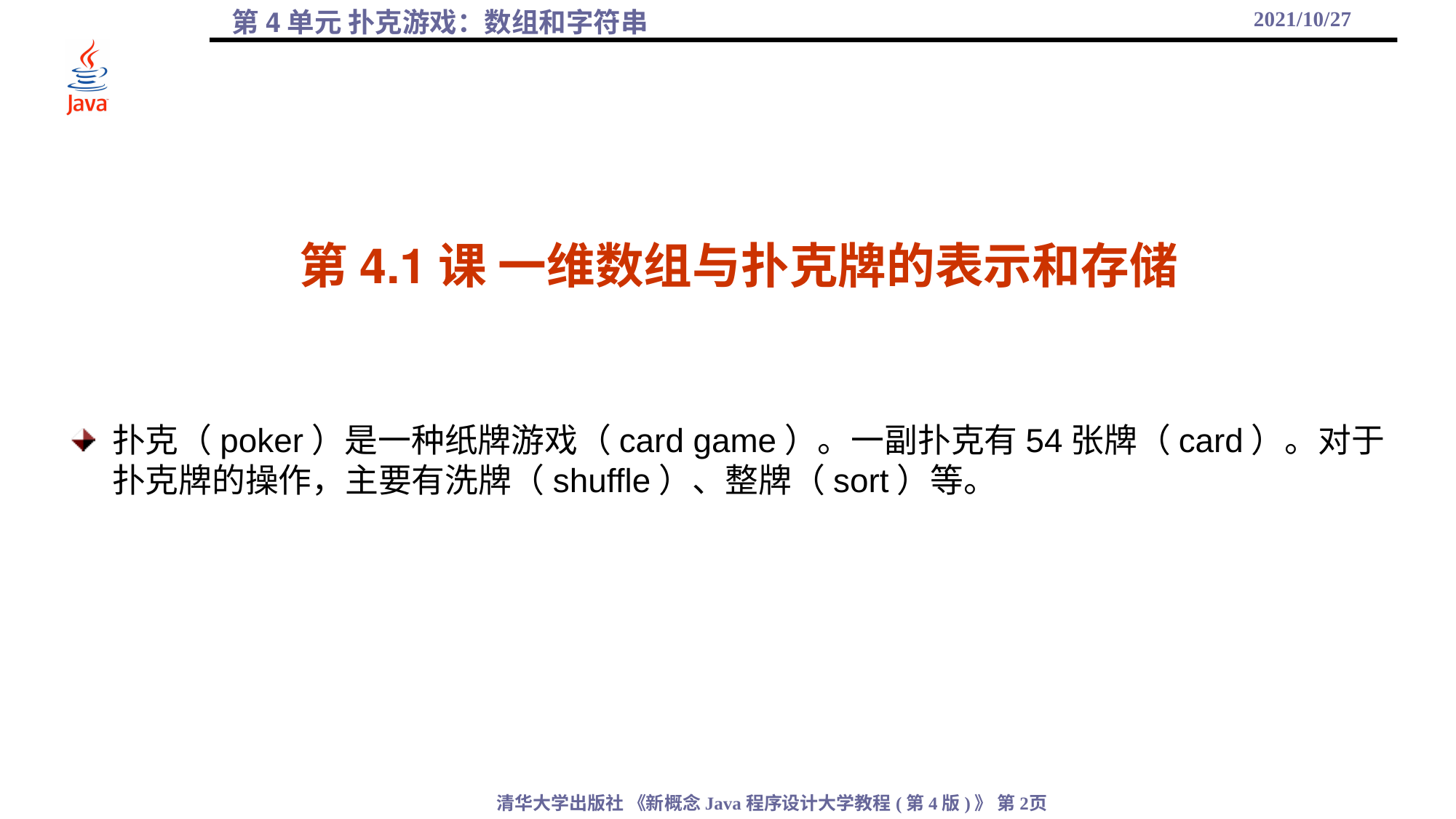

2021/10/27
# 第4.1课 一维数组与扑克牌的表示和存储
扑克（poker）是一种纸牌游戏（card game）。一副扑克有54张牌（card）。对于扑克牌的操作，主要有洗牌（shuffle）、整牌（sort）等。